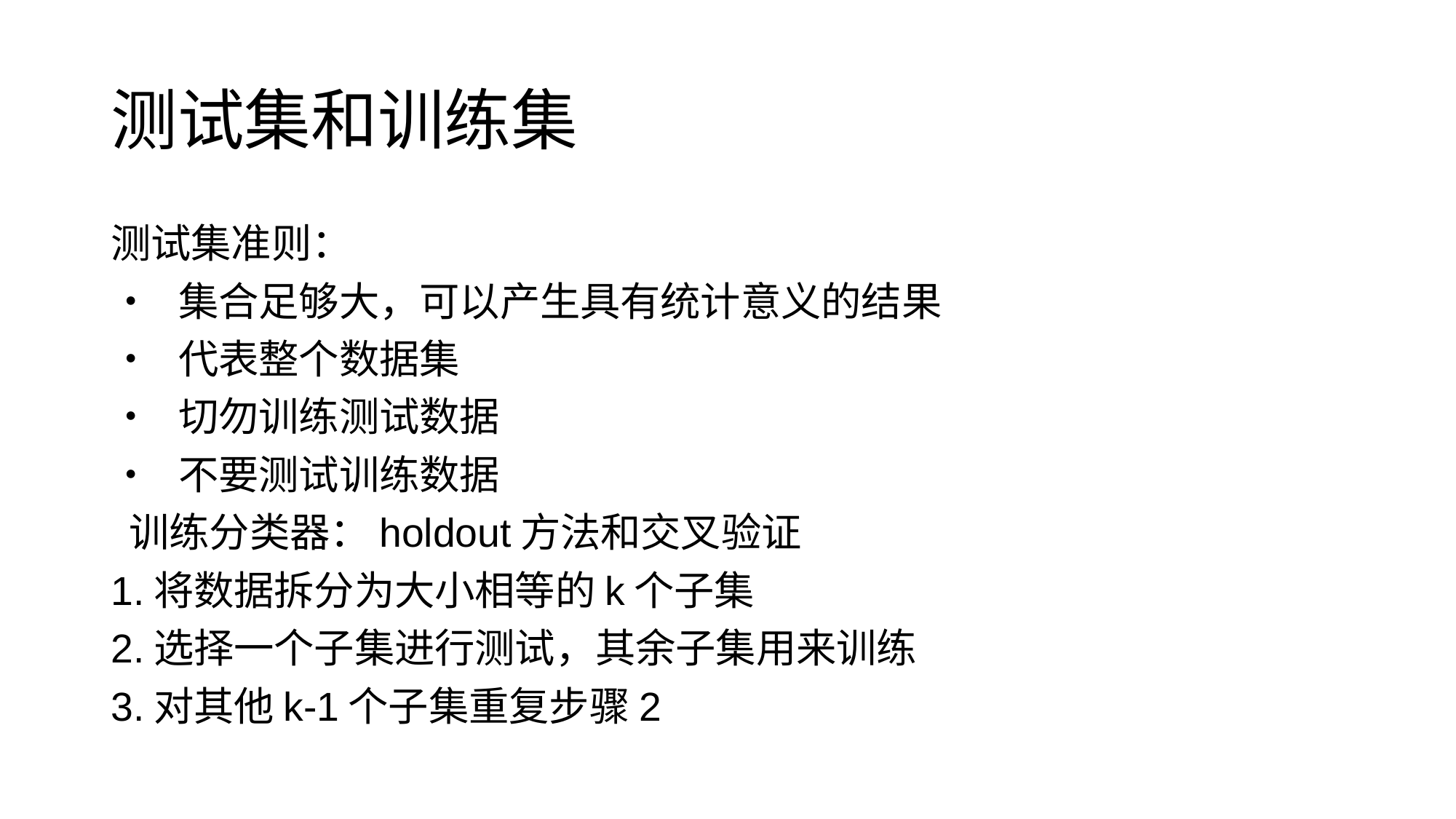

# 测试集和训练集
测试集准则：
•  集合足够大，可以产生具有统计意义的结果
•  代表整个数据集
•  切勿训练测试数据
•  不要测试训练数据
 训练分类器：holdout方法和交叉验证
1.将数据拆分为大小相等的k个子集
2.选择一个子集进行测试，其余子集用来训练
3.对其他k-1个子集重复步骤2